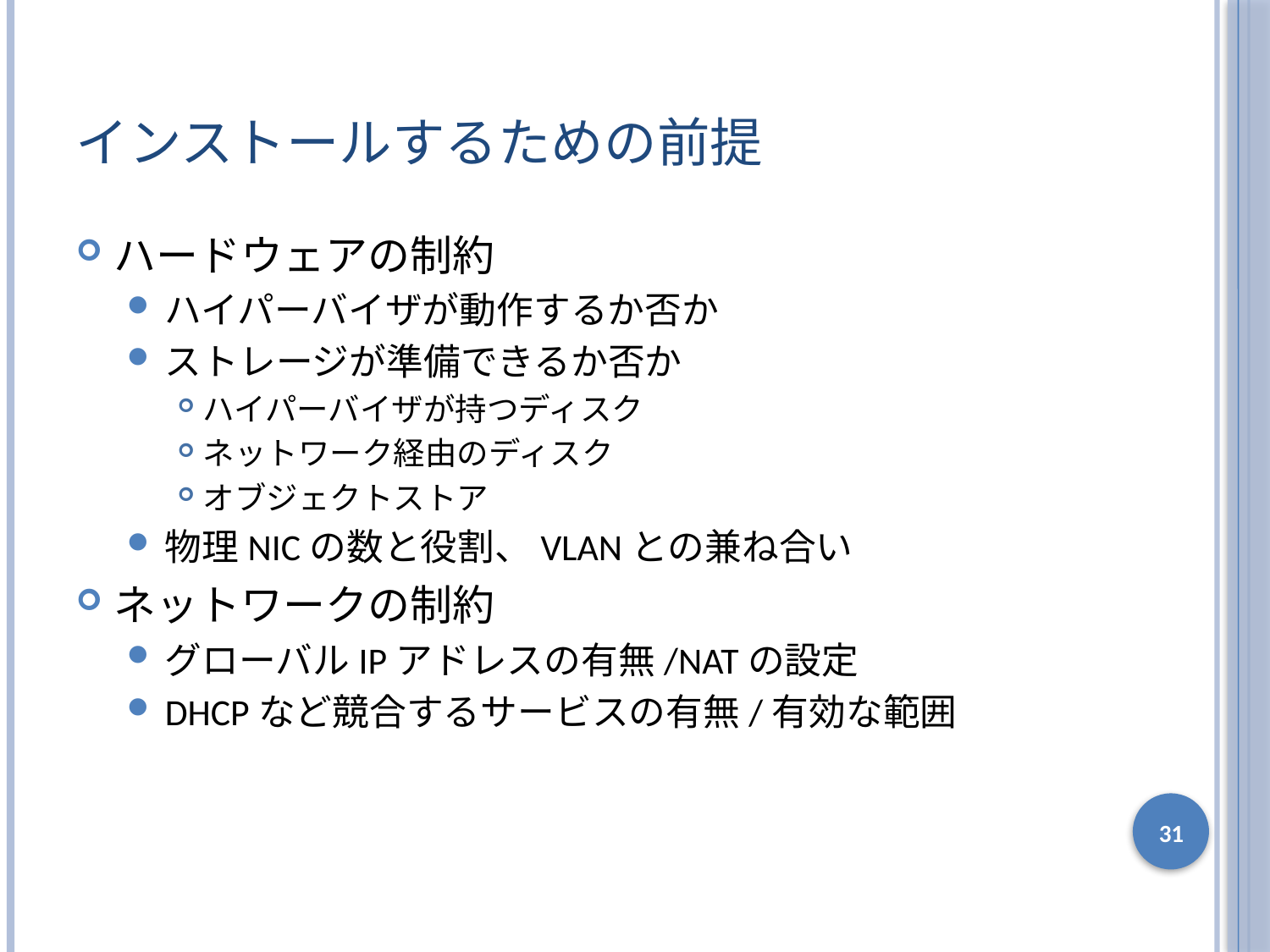

# インストールするための前提
ハードウェアの制約
ハイパーバイザが動作するか否か
ストレージが準備できるか否か
ハイパーバイザが持つディスク
ネットワーク経由のディスク
オブジェクトストア
物理NICの数と役割、VLANとの兼ね合い
ネットワークの制約
グローバルIPアドレスの有無/NATの設定
DHCPなど競合するサービスの有無/有効な範囲

31